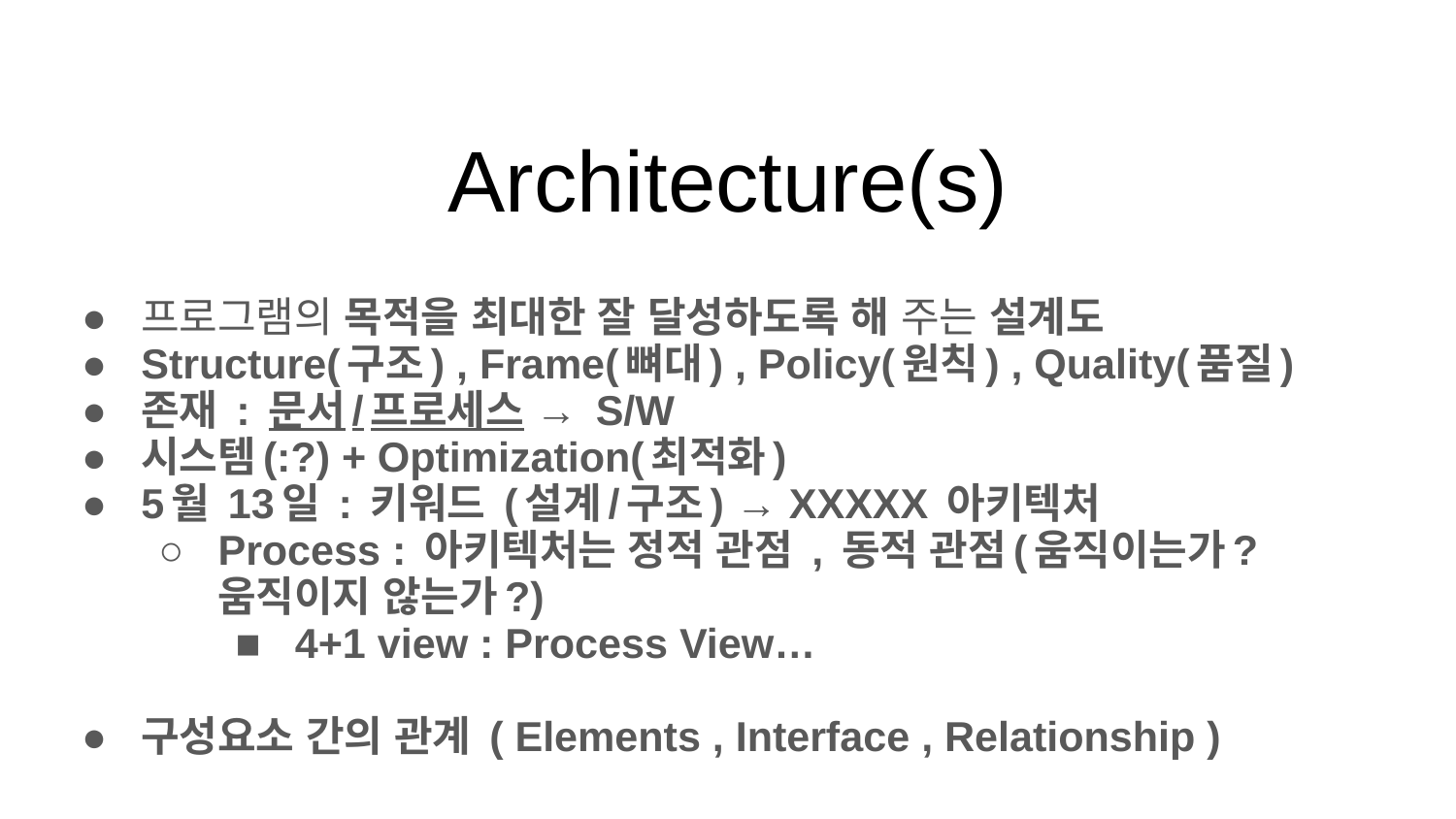

# Architecture(s)
프로그램의 목적을 최대한 잘 달성하도록 해 주는 설계도
Structure(구조) , Frame(뼈대) , Policy(원칙) , Quality(품질)
존재 : 문서/프로세스 → S/W
시스템(:?) + Optimization(최적화)
5월 13일 : 키워드 (설계/구조) → XXXXX 아키텍처
Process : 아키텍처는 정적 관점 , 동적 관점(움직이는가? 움직이지 않는가?)
4+1 view : Process View…

구성요소 간의 관계 ( Elements , Interface , Relationship )